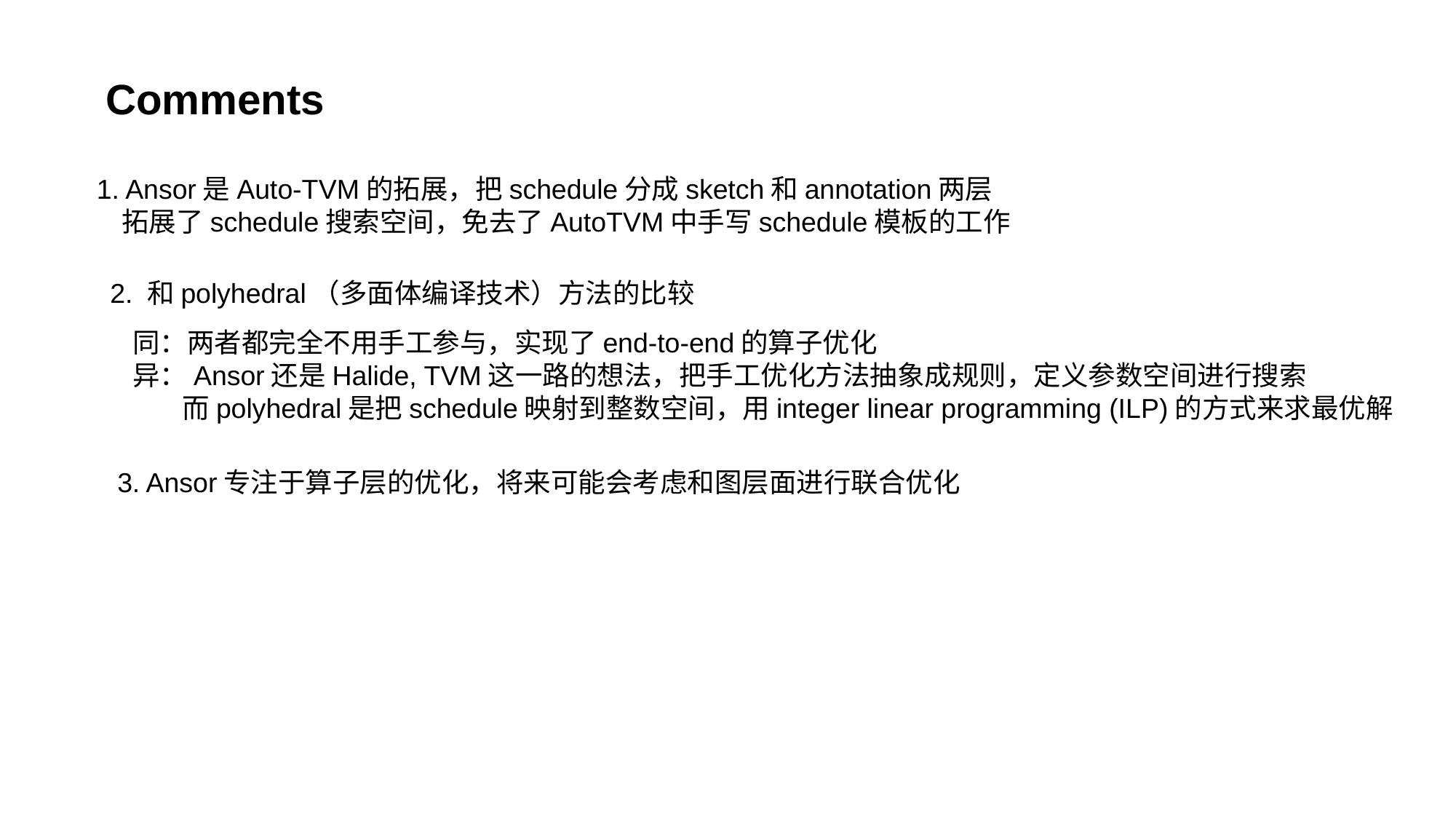

Comments
1. Ansor是Auto-TVM的拓展，把schedule分成sketch和annotation两层
   拓展了schedule搜索空间，免去了AutoTVM中手写schedule模板的工作
2. 和polyhedral（多面体编译技术）方法的比较
同：两者都完全不用手工参与，实现了end-to-end的算子优化
异：Ansor还是Halide, TVM这一路的想法，把手工优化方法抽象成规则，定义参数空间进行搜索
       而polyhedral是把schedule映射到整数空间，用integer linear programming (ILP)的方式来求最优解
3. Ansor专注于算子层的优化，将来可能会考虑和图层面进行联合优化